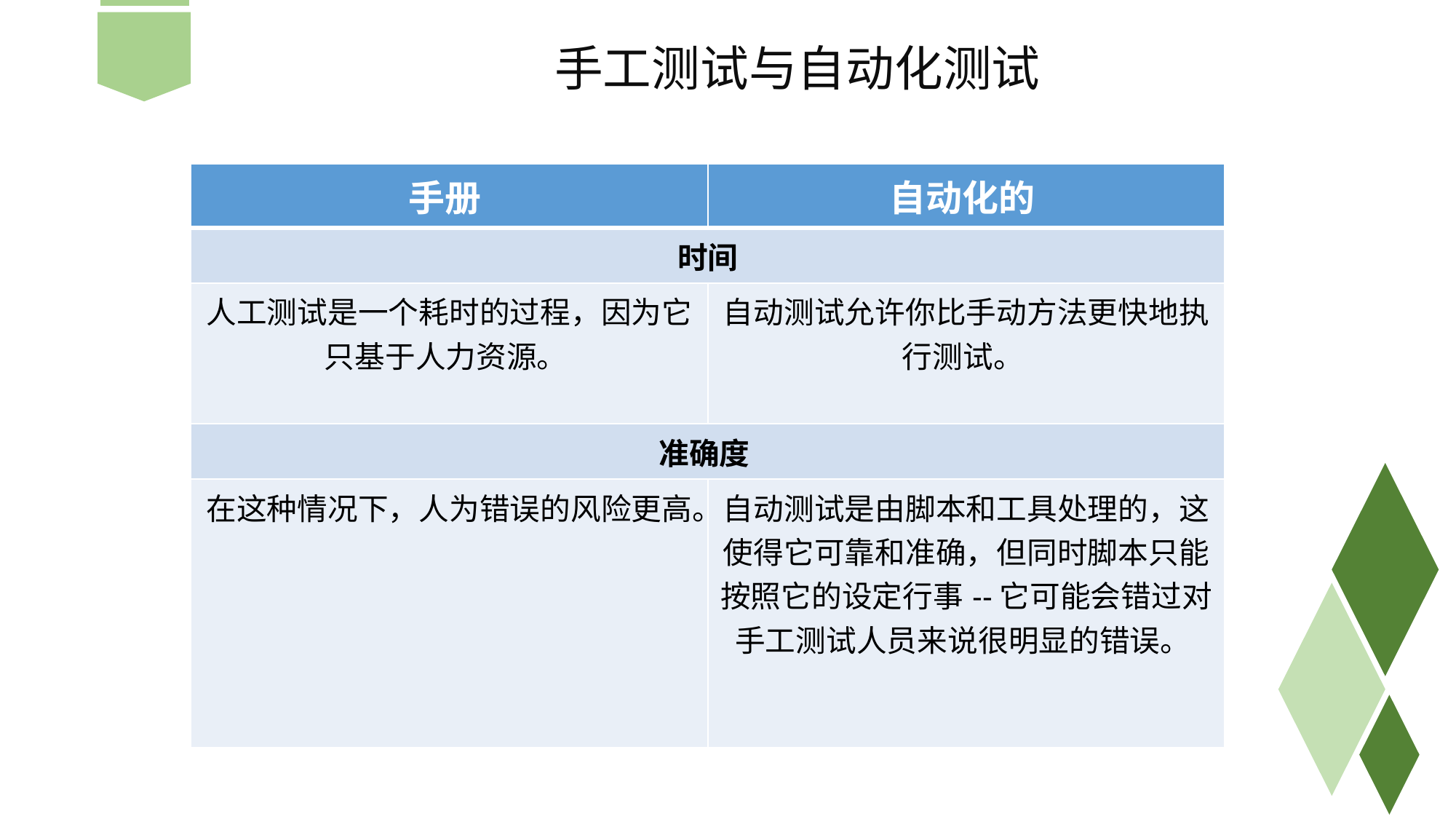

手工测试与自动化测试
| 手册 | 自动化的 |
| --- | --- |
| 时间 |  |
| 人工测试是一个耗时的过程，因为它只基于人力资源。 | 自动测试允许你比手动方法更快地执行测试。 |
| 准确度 |  |
| 在这种情况下，人为错误的风险更高。 | 自动测试是由脚本和工具处理的，这使得它可靠和准确，但同时脚本只能按照它的设定行事--它可能会错过对手工测试人员来说很明显的错误。 |

36